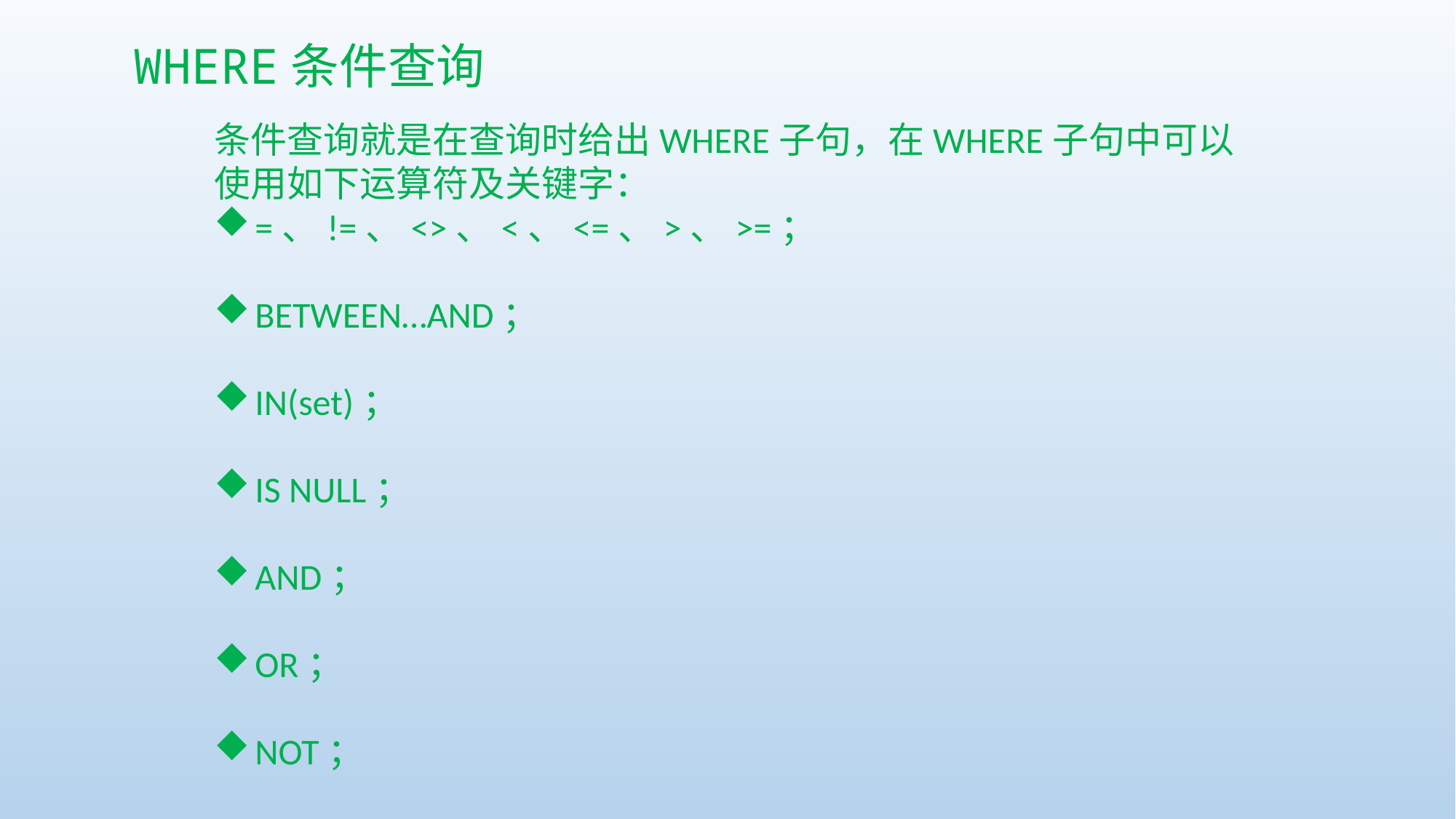

WHERE条件查询

条件查询就是在查询时给出WHERE子句，在WHERE子句中可以使用如下运算符及关键字：
=、!=、<>、<、<=、>、>=；

BETWEEN…AND；

IN(set)；

IS NULL；

AND；

OR；

NOT；